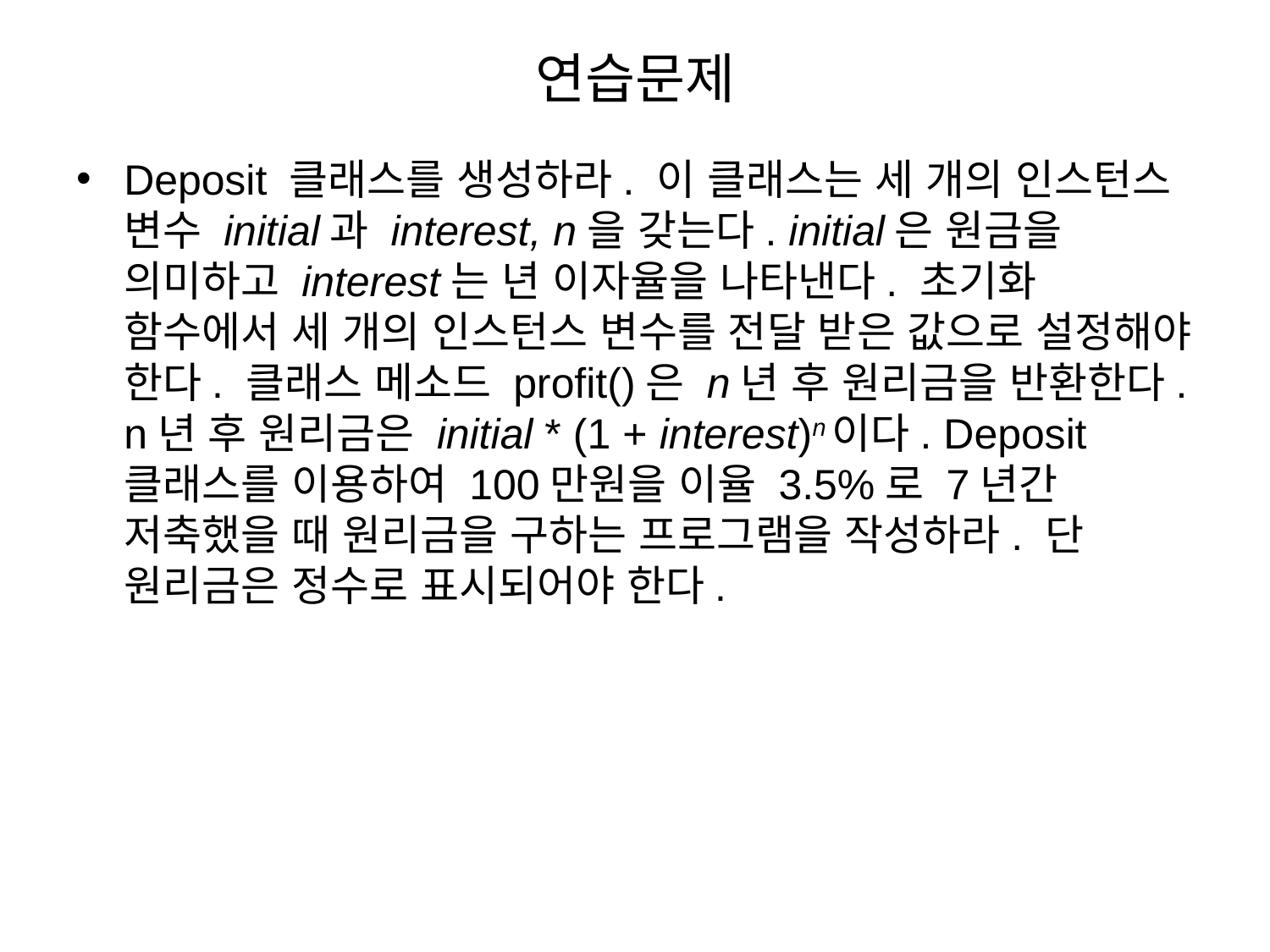

# 연습문제
Deposit 클래스를 생성하라. 이 클래스는 세 개의 인스턴스 변수 initial과 interest, n을 갖는다. initial은 원금을 의미하고 interest는 년 이자율을 나타낸다. 초기화 함수에서 세 개의 인스턴스 변수를 전달 받은 값으로 설정해야 한다. 클래스 메소드 profit()은 n년 후 원리금을 반환한다. n년 후 원리금은 initial * (1 + interest)n이다. Deposit 클래스를 이용하여 100만원을 이율 3.5%로 7년간 저축했을 때 원리금을 구하는 프로그램을 작성하라. 단 원리금은 정수로 표시되어야 한다.